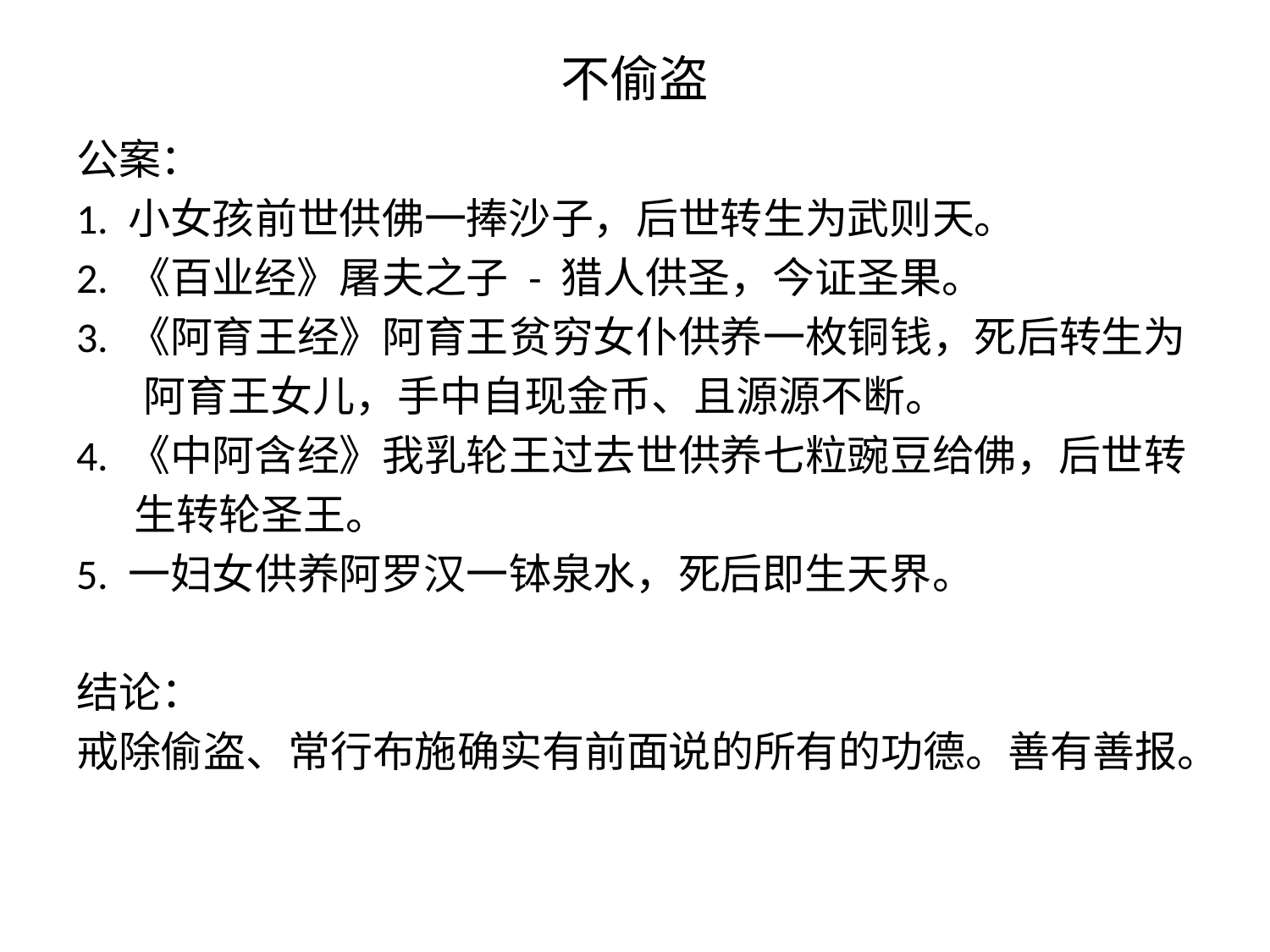

# 不偷盗
公案：
1. 小女孩前世供佛一捧沙子，后世转生为武则天。
2. 《百业经》屠夫之子 - 猎人供圣，今证圣果。
3. 《阿育王经》阿育王贫穷女仆供养一枚铜钱，死后转生为
      阿育王女儿，手中自现金币、且源源不断。
4. 《中阿含经》我乳轮王过去世供养七粒豌豆给佛，后世转
     生转轮圣王。
5. 一妇女供养阿罗汉一钵泉水，死后即生天界。

结论：
戒除偷盗、常行布施确实有前面说的所有的功德。善有善报。